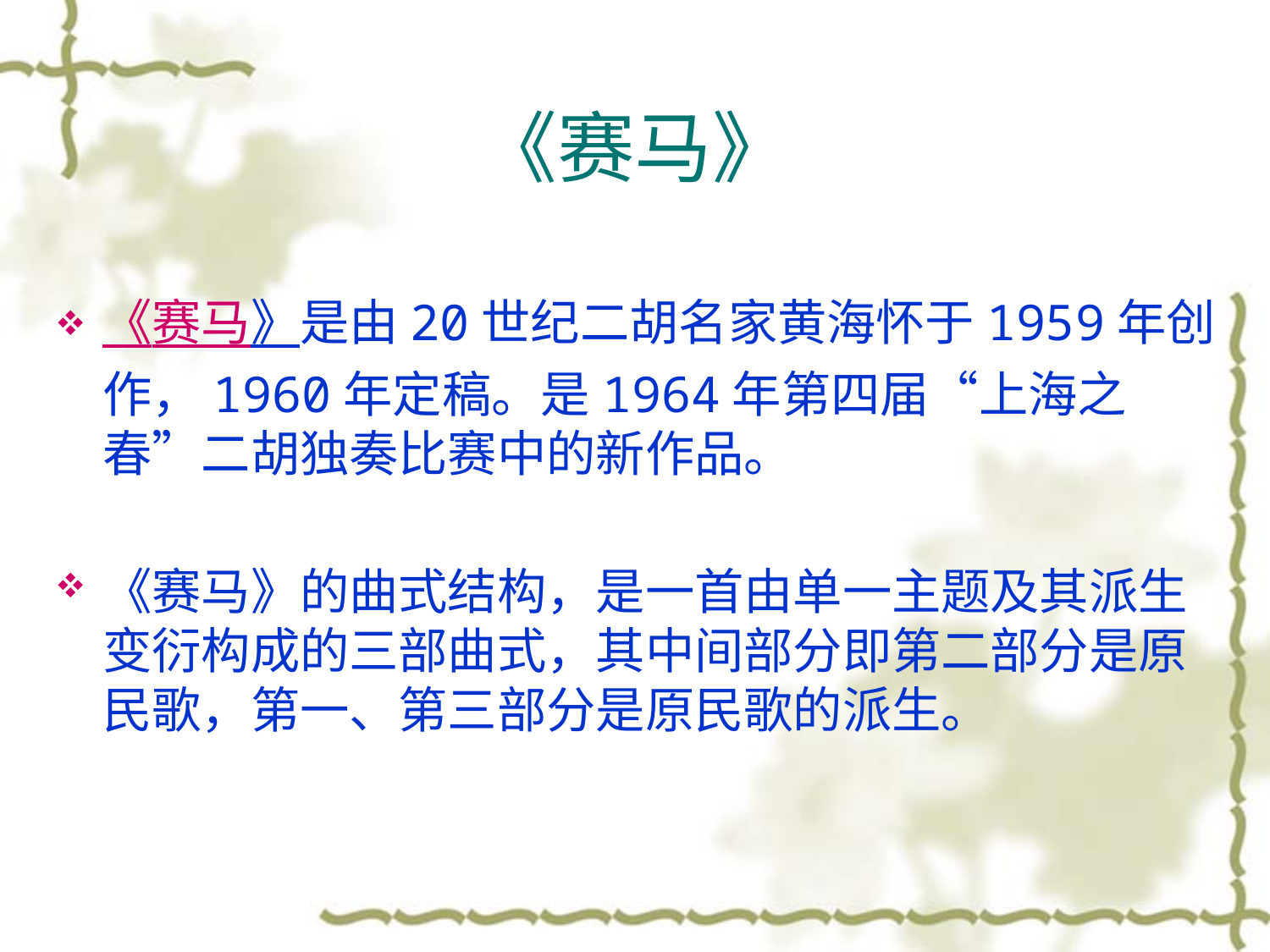

# 《赛马》

《赛马》是由20世纪二胡名家黄海怀于1959年创作，1960年定稿。是1964年第四届“上海之春”二胡独奏比赛中的新作品。

《赛马》的曲式结构，是一首由单一主题及其派生变衍构成的三部曲式，其中间部分即第二部分是原民歌，第一、第三部分是原民歌的派生。